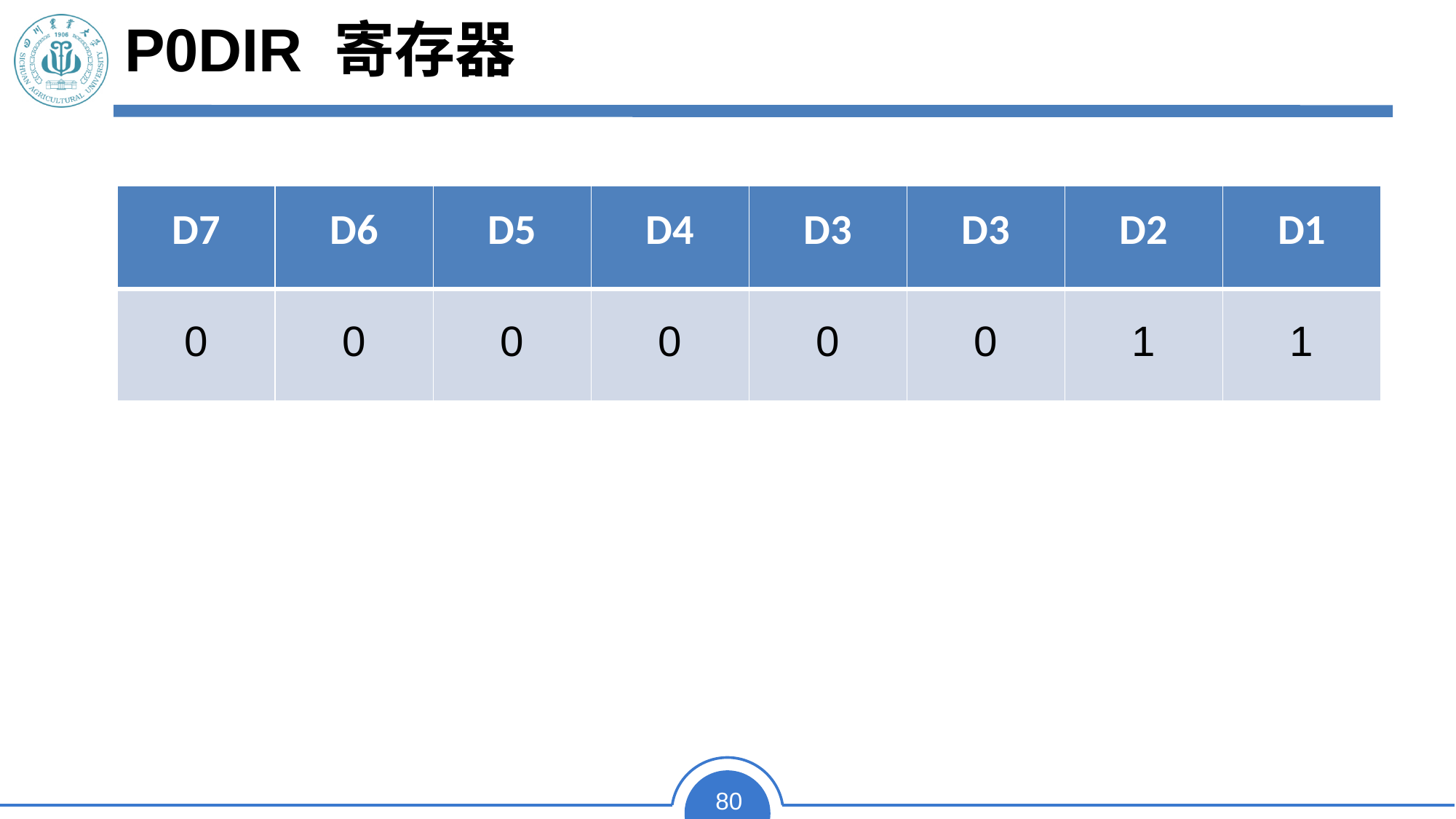

# P0DIR 寄存器
| D7 | D6 | D5 | D4 | D3 | D3 | D2 | D1 |
| --- | --- | --- | --- | --- | --- | --- | --- |
| 0 | 0 | 0 | 0 | 0 | 0 | 1 | 1 |